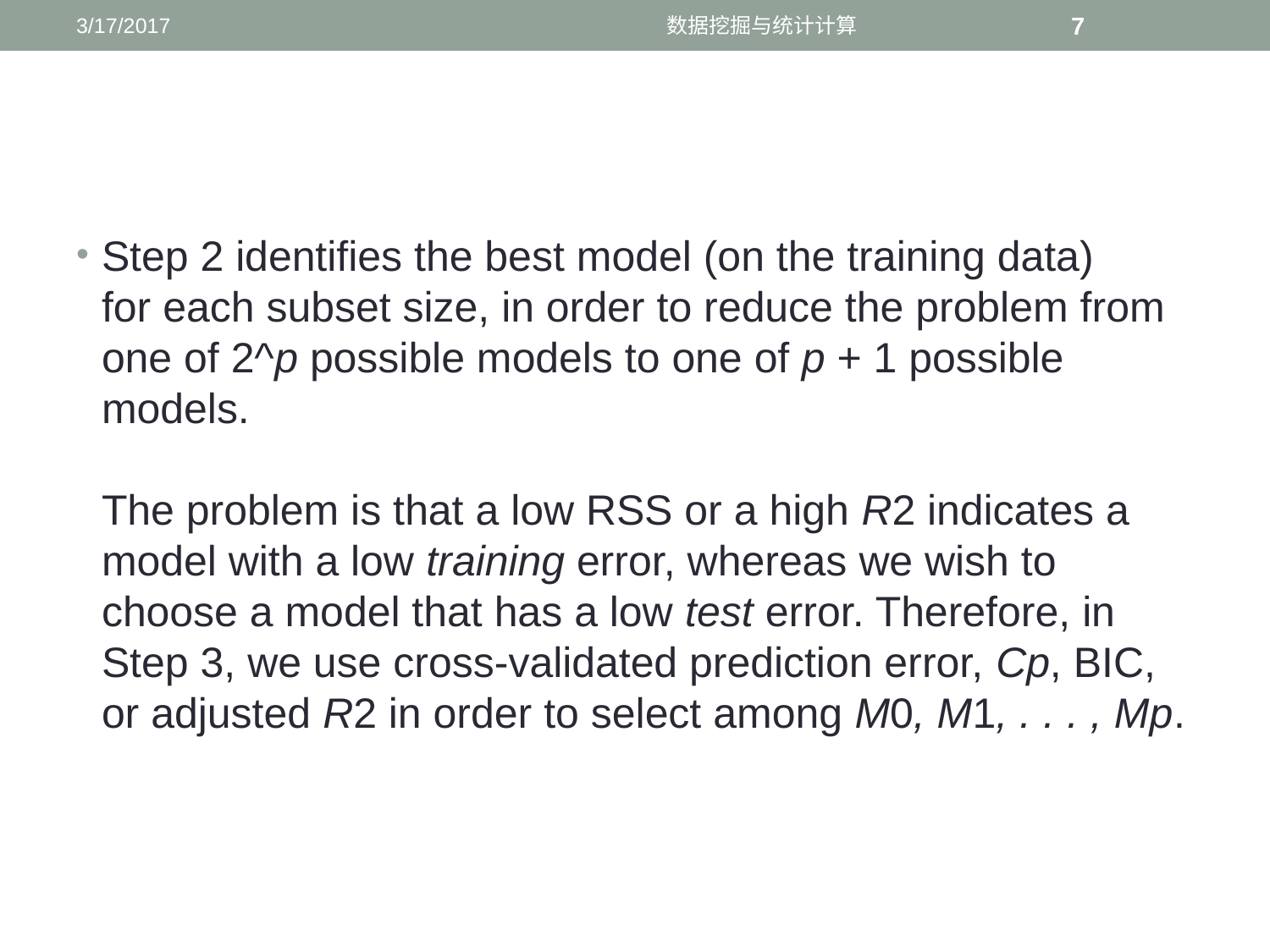

3/17/2017
数据挖掘与统计计算
7
#
Step 2 identifies the best model (on the training data)
for each subset size, in order to reduce the problem from one of 2^p possible models to one of p + 1 possible models.
The problem is that a low RSS or a high R2 indicates a model with a low training error, whereas we wish to choose a model that has a low test error. Therefore, in Step 3, we use cross-validated prediction error, Cp, BIC, or adjusted R2 in order to select among M0, M1, . . . , Mp.